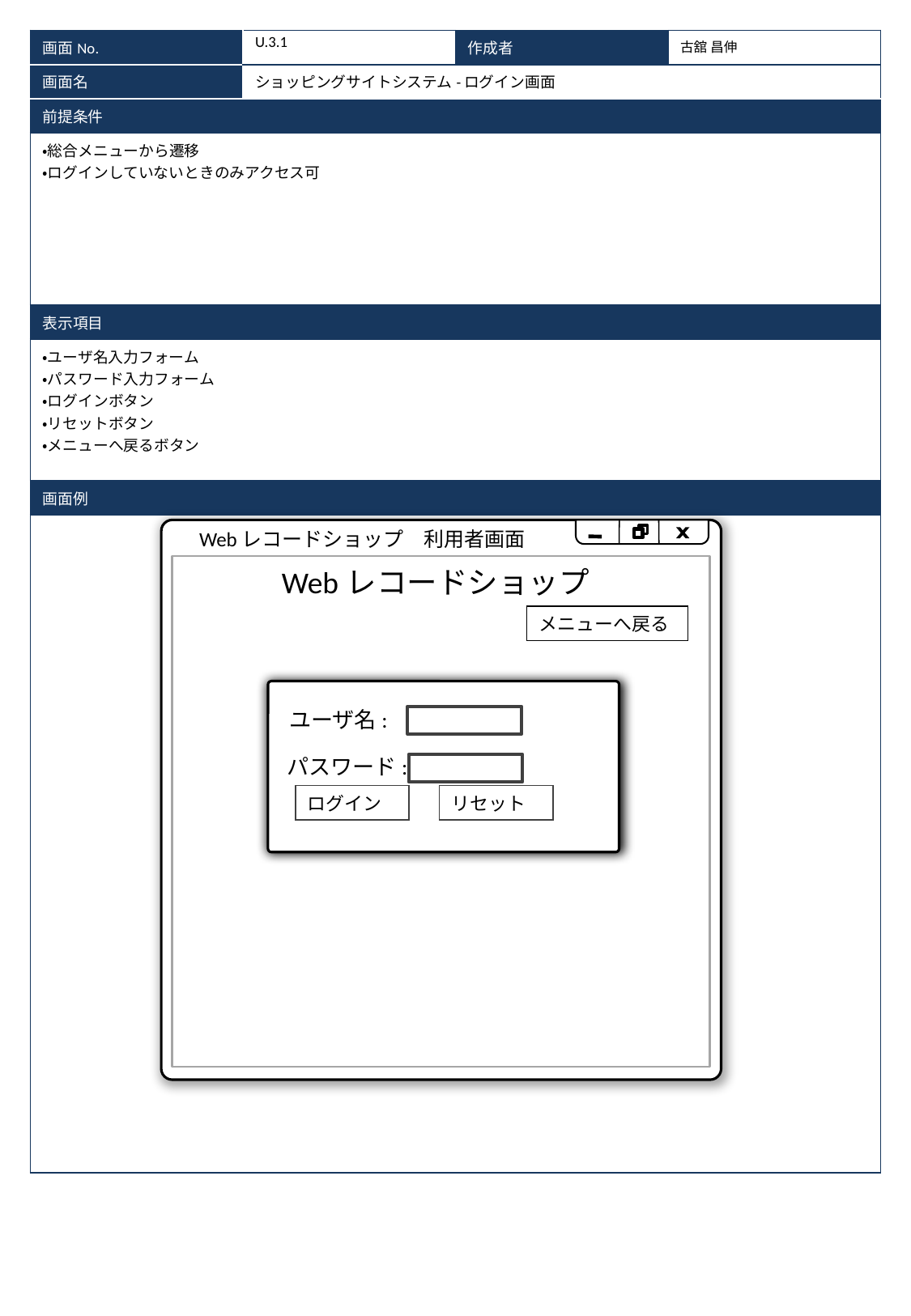

| 画面No. | U.3.1 | 作成者 | 古舘 昌伸 |
| --- | --- | --- | --- |
| 画面名 | ショッピングサイトシステム-ログイン画面 |  |  |
| 前提条件 |  |  |  |
| ・総合メニューから遷移 ・ログインしていないときのみアクセス可 |  |  |  |
| 表示項目 |  |  |  |
| ・ユーザ名入力フォーム ・パスワード入力フォーム ・ログインボタン ・リセットボタン ・メニューへ戻るボタン |  |  |  |
| 画面例 |  |  |  |
|  |  |  |  |

Webレコードショップ　利用者画面

You clicked
ユーザ名:

パスワード:

Webレコードショップ
メニューへ戻る
ログイン
リセット